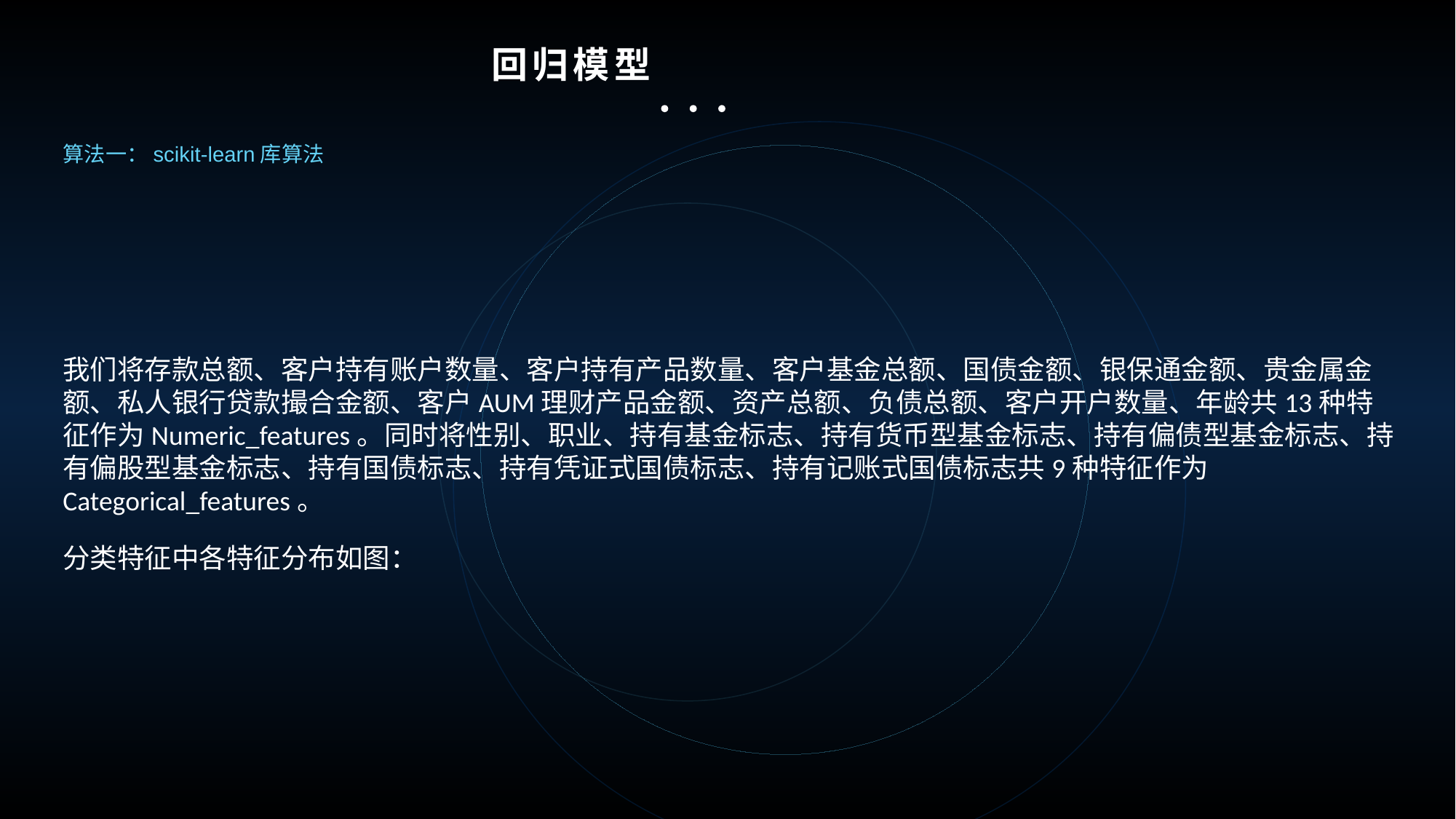

回归模型

算法一：scikit-learn库算法

我们将存款总额、客户持有账户数量、客户持有产品数量、客户基金总额、国债金额、银保通金额、贵金属金额、私人银行贷款撮合金额、客户AUM理财产品金额、资产总额、负债总额、客户开户数量、年龄共13种特征作为Numeric_features。同时将性别、职业、持有基金标志、持有货币型基金标志、持有偏债型基金标志、持有偏股型基金标志、持有国债标志、持有凭证式国债标志、持有记账式国债标志共9种特征作为Categorical_features。
分类特征中各特征分布如图：